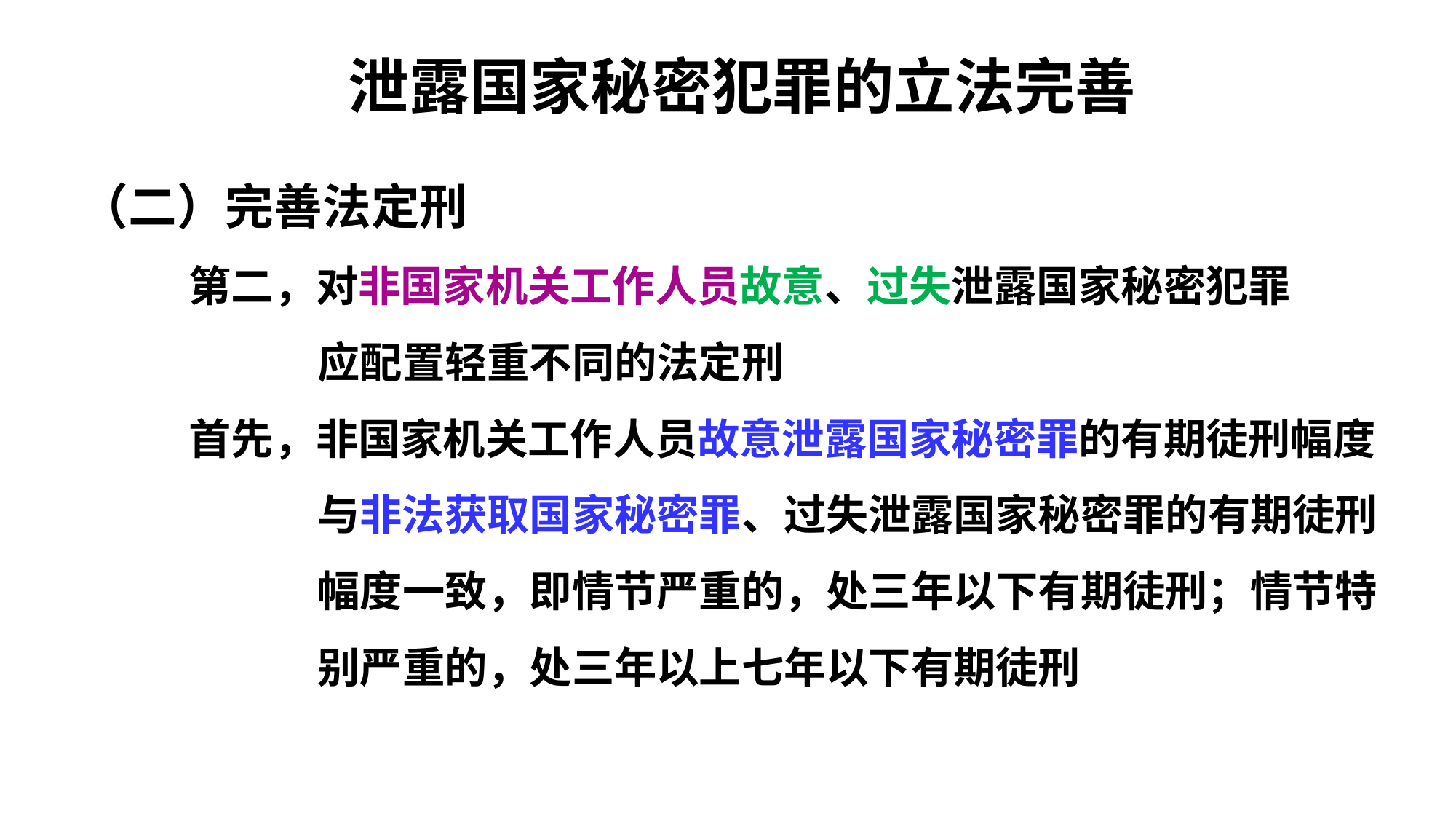

# 泄露国家秘密犯罪的立法完善
（二）完善法定刑
	第二，对非国家机关工作人员故意、过失泄露国家秘密犯罪
		 应配置轻重不同的法定刑
	首先，非国家机关工作人员故意泄露国家秘密罪的有期徒刑幅度
		 与非法获取国家秘密罪、过失泄露国家秘密罪的有期徒刑
		 幅度一致，即情节严重的，处三年以下有期徒刑；情节特
		 别严重的，处三年以上七年以下有期徒刑